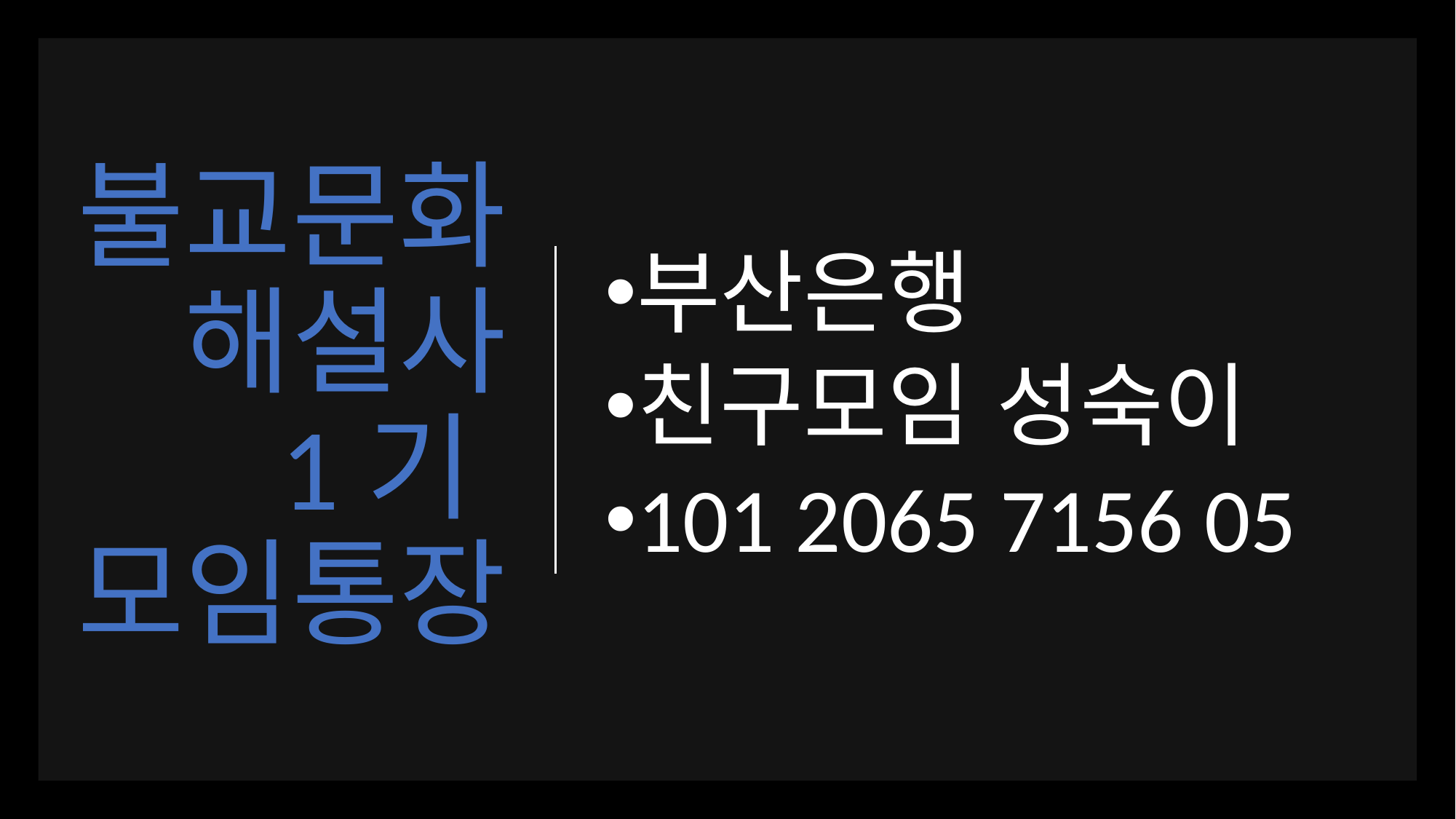

# 불교문화해설사 1기 모임통장
부산은행
친구모임 성숙이
101 2065 7156 05